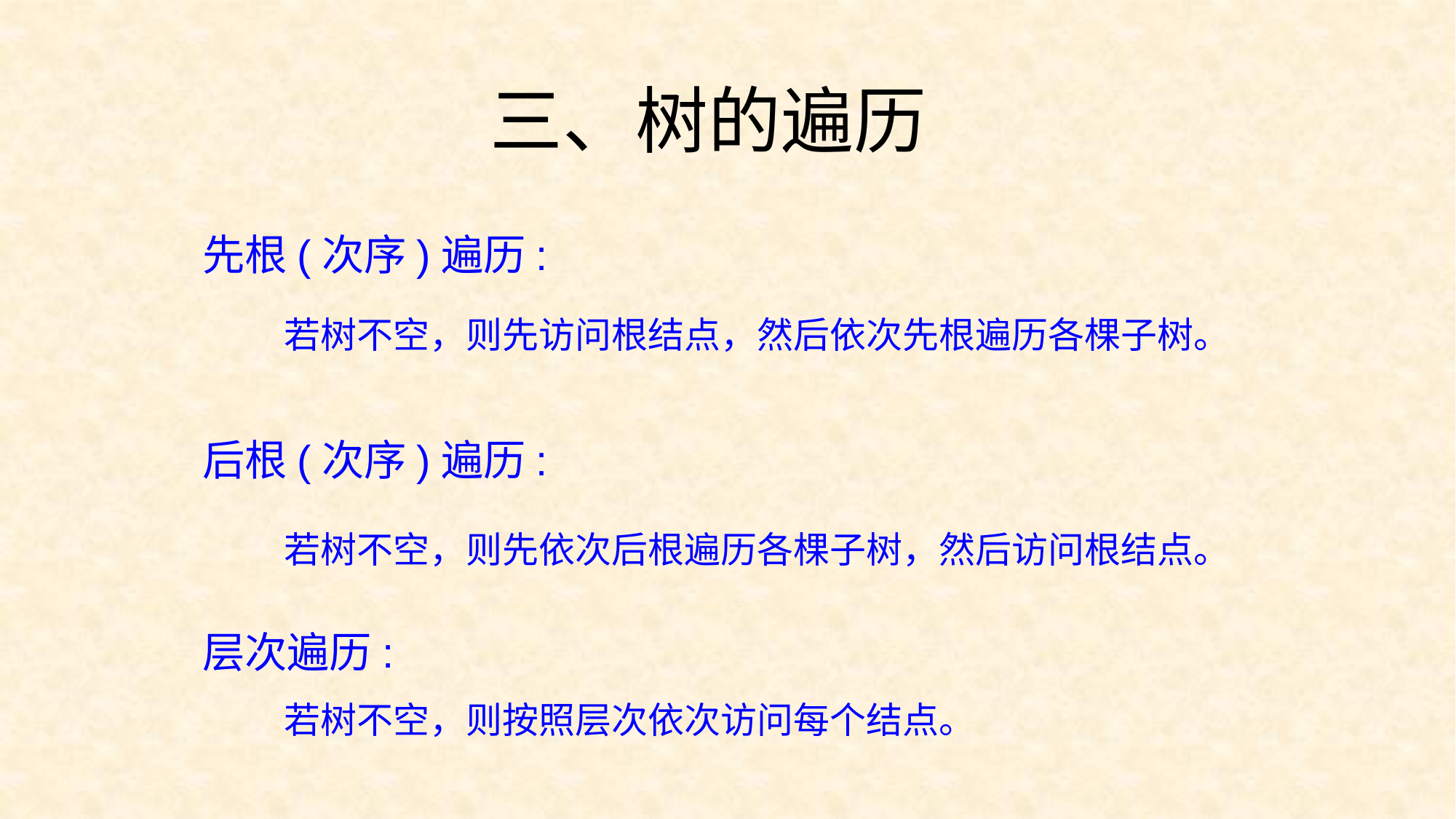

三、树的遍历
先根(次序)遍历:
若树不空，则先访问根结点，然后依次先根遍历各棵子树。
后根(次序)遍历:
若树不空，则先依次后根遍历各棵子树，然后访问根结点。
层次遍历:
若树不空，则按照层次依次访问每个结点。